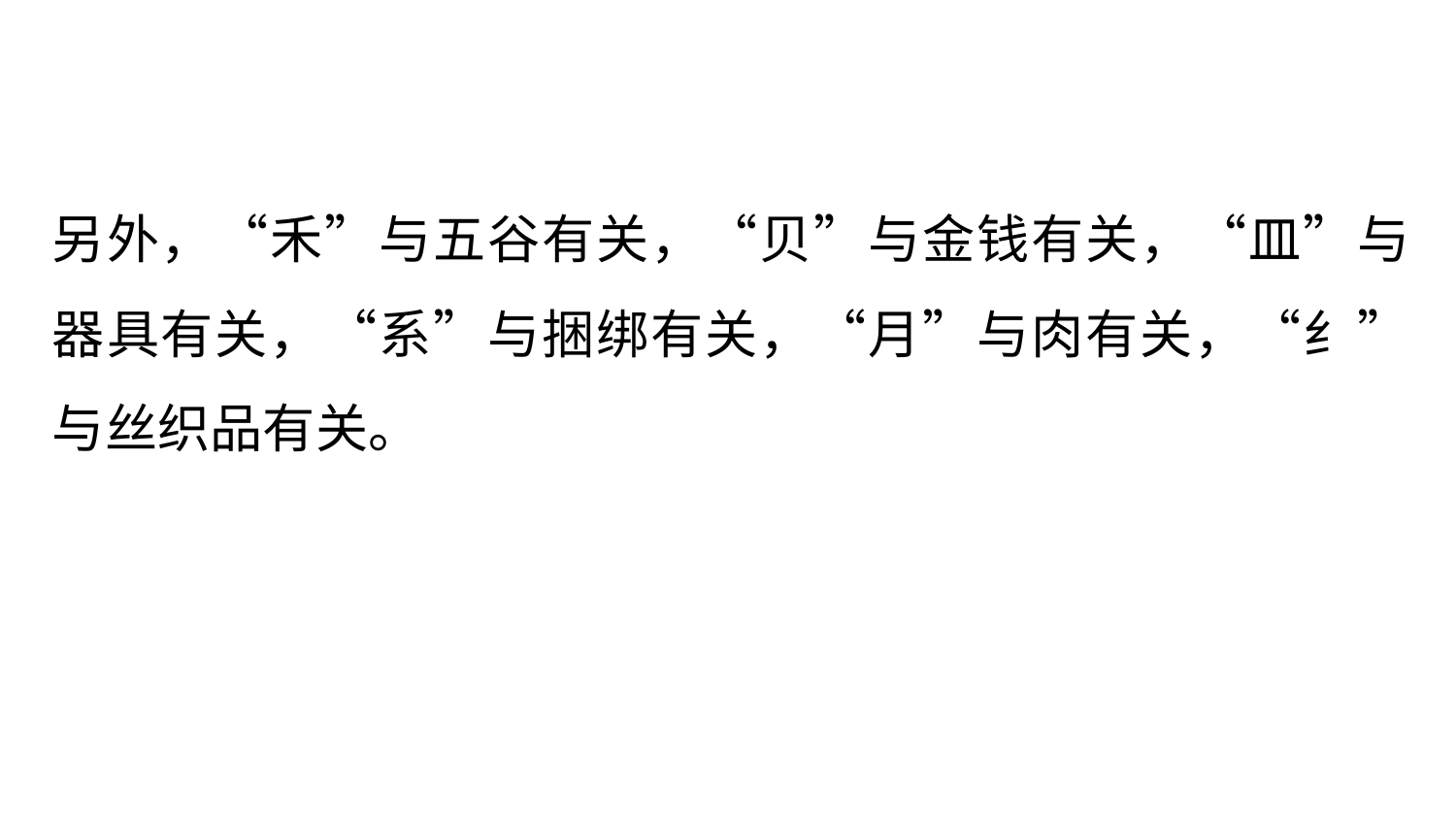

另外，“禾”与五谷有关，“贝”与金钱有关，“皿”与器具有关，“系”与捆绑有关，“月”与肉有关，“纟”与丝织品有关。